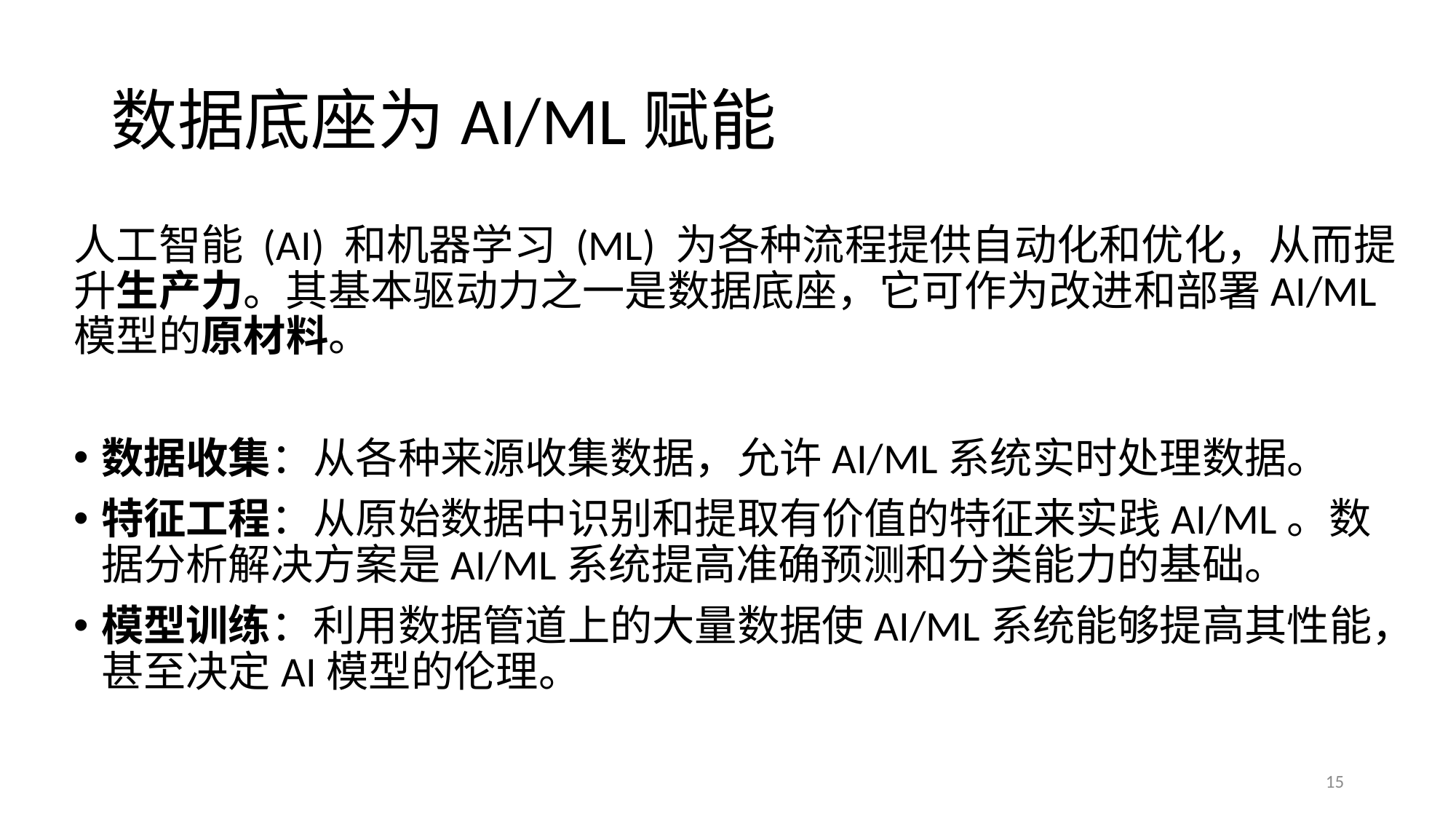

# 数据底座为AI/ML赋能
人工智能 (AI) 和机器学习 (ML) 为各种流程提供自动化和优化，从而提升生产力。其基本驱动力之一是数据底座，它可作为改进和部署AI/ML模型的原材料。

数据收集：从各种来源收集数据，允许AI/ML系统实时处理数据。
特征工程：从原始数据中识别和提取有价值的特征来实践AI/ML。数据分析解决方案是AI/ML系统提高准确预测和分类能力的基础。
模型训练：利用数据管道上的大量数据使AI/ML系统能够提高其性能，甚至决定AI模型的伦理。

15